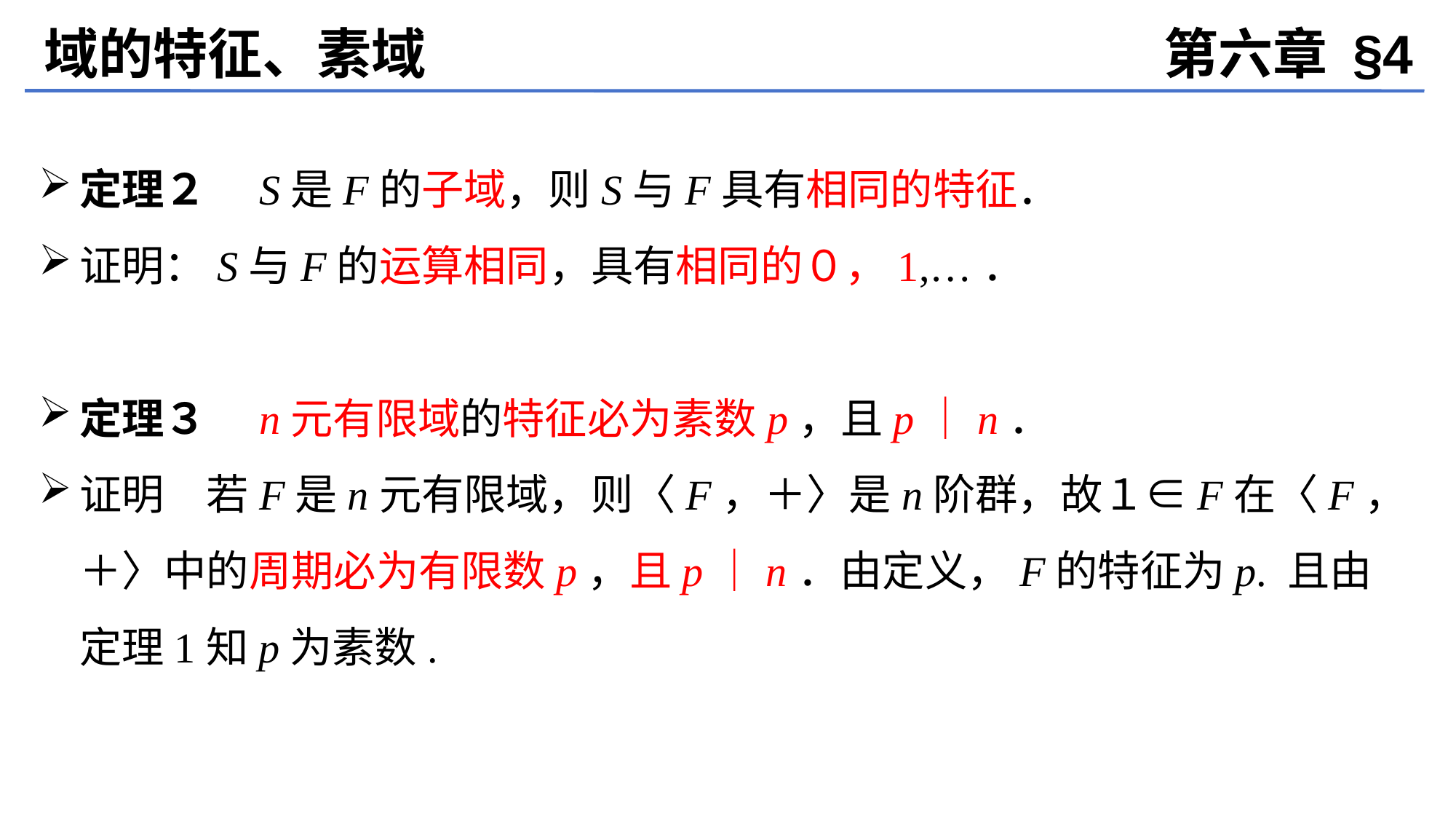

域的特征、素域
第六章 §4
定理２　S是F的子域，则S与F具有相同的特征．
证明：S与F的运算相同，具有相同的０，1,…．

定理３　n元有限域的特征必为素数p，且p｜n．
证明　若F是n元有限域，则〈F，＋〉是n阶群，故１∈F在〈F，＋〉中的周期必为有限数p，且p｜n．由定义，F的特征为p. 且由定理1知p为素数.